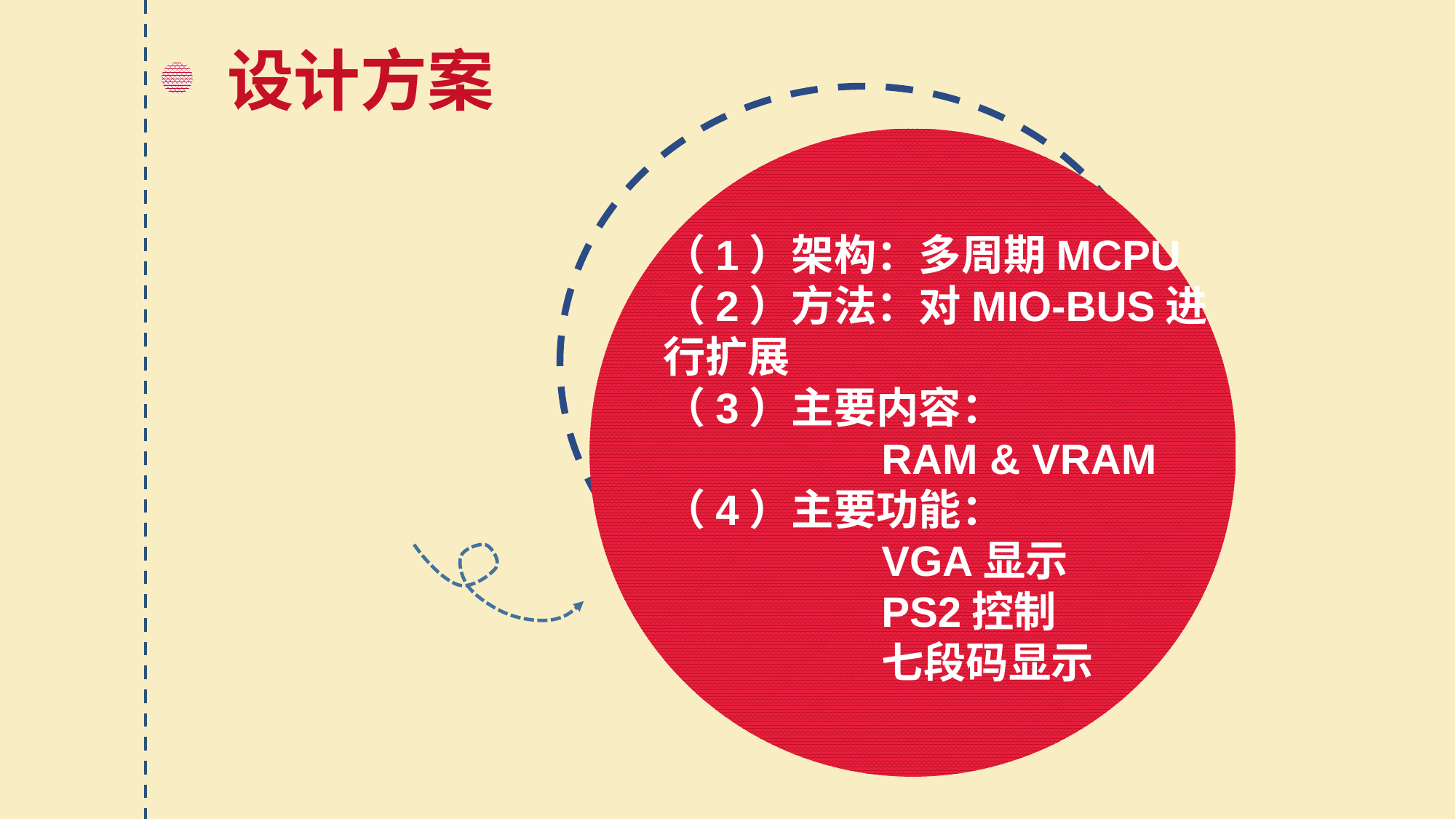

设计方案

（1）架构：多周期MCPU
（2）方法：对MIO-BUS进行扩展
（3）主要内容：
		RAM & VRAM
（4）主要功能：
		VGA显示
		PS2控制
		七段码显示